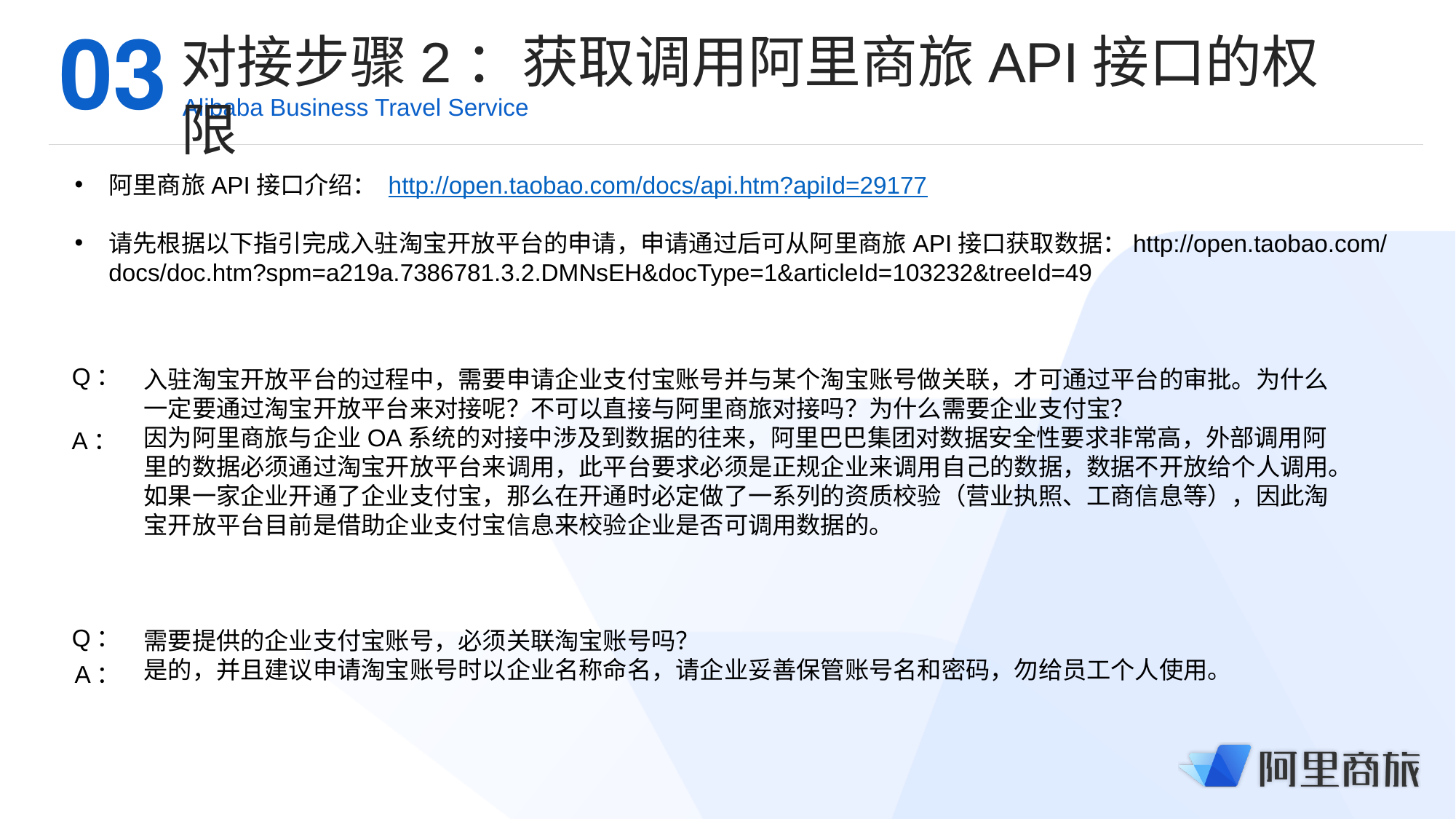

03
对接步骤2：获取调用阿里商旅API接口的权限
阿里商旅API接口介绍： http://open.taobao.com/docs/api.htm?apiId=29177

请先根据以下指引完成入驻淘宝开放平台的申请，申请通过后可从阿里商旅API接口获取数据：http://open.taobao.com/docs/doc.htm?spm=a219a.7386781.3.2.DMNsEH&docType=1&articleId=103232&treeId=49
Q：
入驻淘宝开放平台的过程中，需要申请企业支付宝账号并与某个淘宝账号做关联，才可通过平台的审批。为什么一定要通过淘宝开放平台来对接呢？不可以直接与阿里商旅对接吗？为什么需要企业支付宝？
因为阿里商旅与企业OA系统的对接中涉及到数据的往来，阿里巴巴集团对数据安全性要求非常高，外部调用阿里的数据必须通过淘宝开放平台来调用，此平台要求必须是正规企业来调用自己的数据，数据不开放给个人调用。如果一家企业开通了企业支付宝，那么在开通时必定做了一系列的资质校验（营业执照、工商信息等），因此淘宝开放平台目前是借助企业支付宝信息来校验企业是否可调用数据的。

需要提供的企业支付宝账号，必须关联淘宝账号吗？
是的，并且建议申请淘宝账号时以企业名称命名，请企业妥善保管账号名和密码，勿给员工个人使用。

A：
Q：
A：